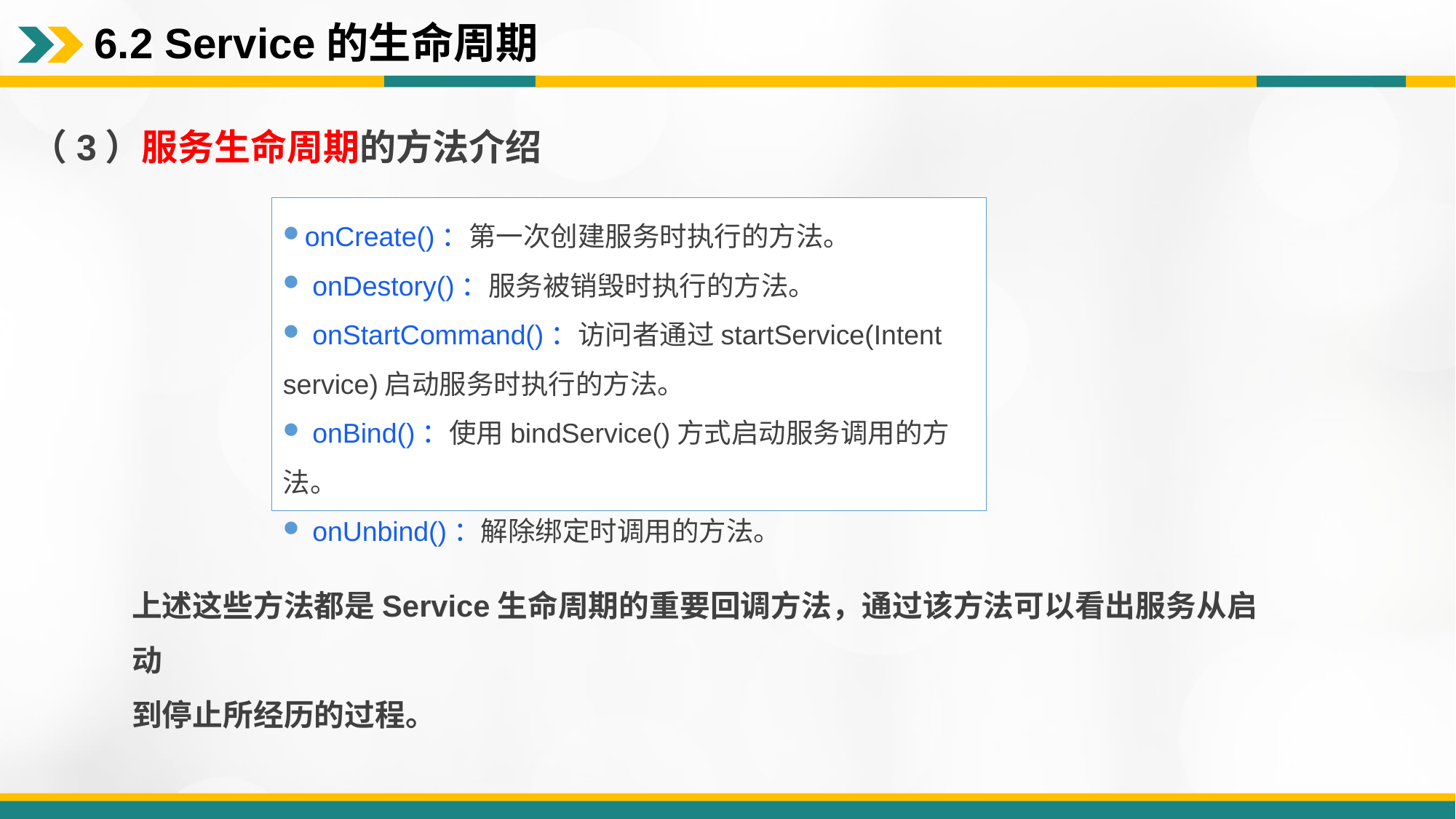

# 6.2 Service的生命周期
（3）服务生命周期的方法介绍
onCreate()：第一次创建服务时执行的方法。
 onDestory()：服务被销毁时执行的方法。
 onStartCommand()：访问者通过startService(Intent service)启动服务时执行的方法。
 onBind()：使用bindService()方式启动服务调用的方法。
 onUnbind()：解除绑定时调用的方法。

上述这些方法都是Service生命周期的重要回调方法，通过该方法可以看出服务从启动
到停止所经历的过程。